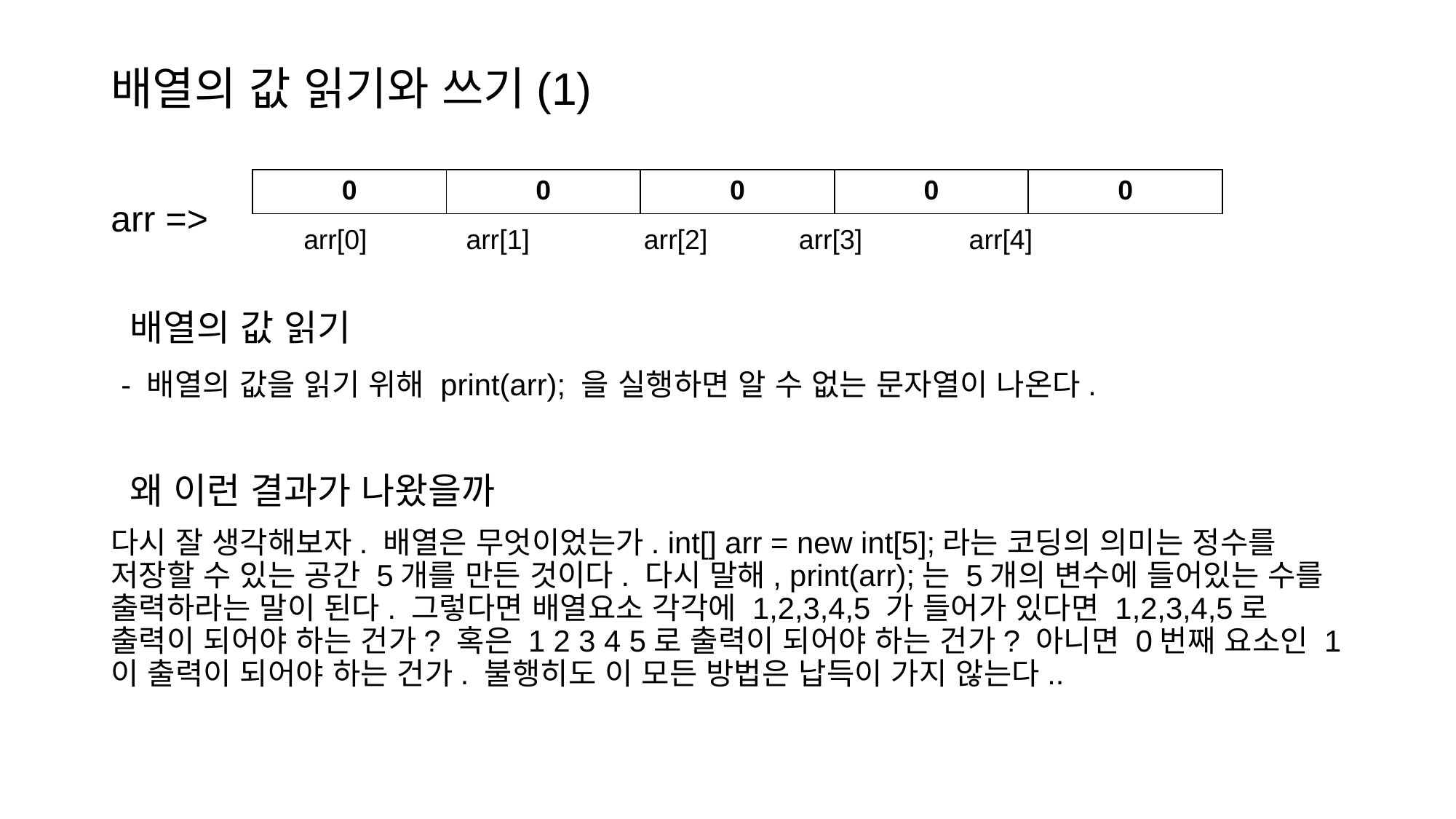

# 배열의 값 읽기와 쓰기(1)

arr =>

 배열의 값 읽기
 - 배열의 값을 읽기 위해 print(arr); 을 실행하면 알 수 없는 문자열이 나온다.

 왜 이런 결과가 나왔을까
다시 잘 생각해보자. 배열은 무엇이었는가. int[] arr = new int[5];라는 코딩의 의미는 정수를 저장할 수 있는 공간 5개를 만든 것이다. 다시 말해, print(arr);는 5개의 변수에 들어있는 수를 출력하라는 말이 된다. 그렇다면 배열요소 각각에 1,2,3,4,5 가 들어가 있다면 1,2,3,4,5로 출력이 되어야 하는 건가? 혹은 1 2 3 4 5로 출력이 되어야 하는 건가? 아니면 0번째 요소인 1이 출력이 되어야 하는 건가. 불행히도 이 모든 방법은 납득이 가지 않는다..
| 0 | 0 | 0 | 0 | 0 |
| --- | --- | --- | --- | --- |
     arr[0]             arr[1]               arr[2]            arr[3]              arr[4]